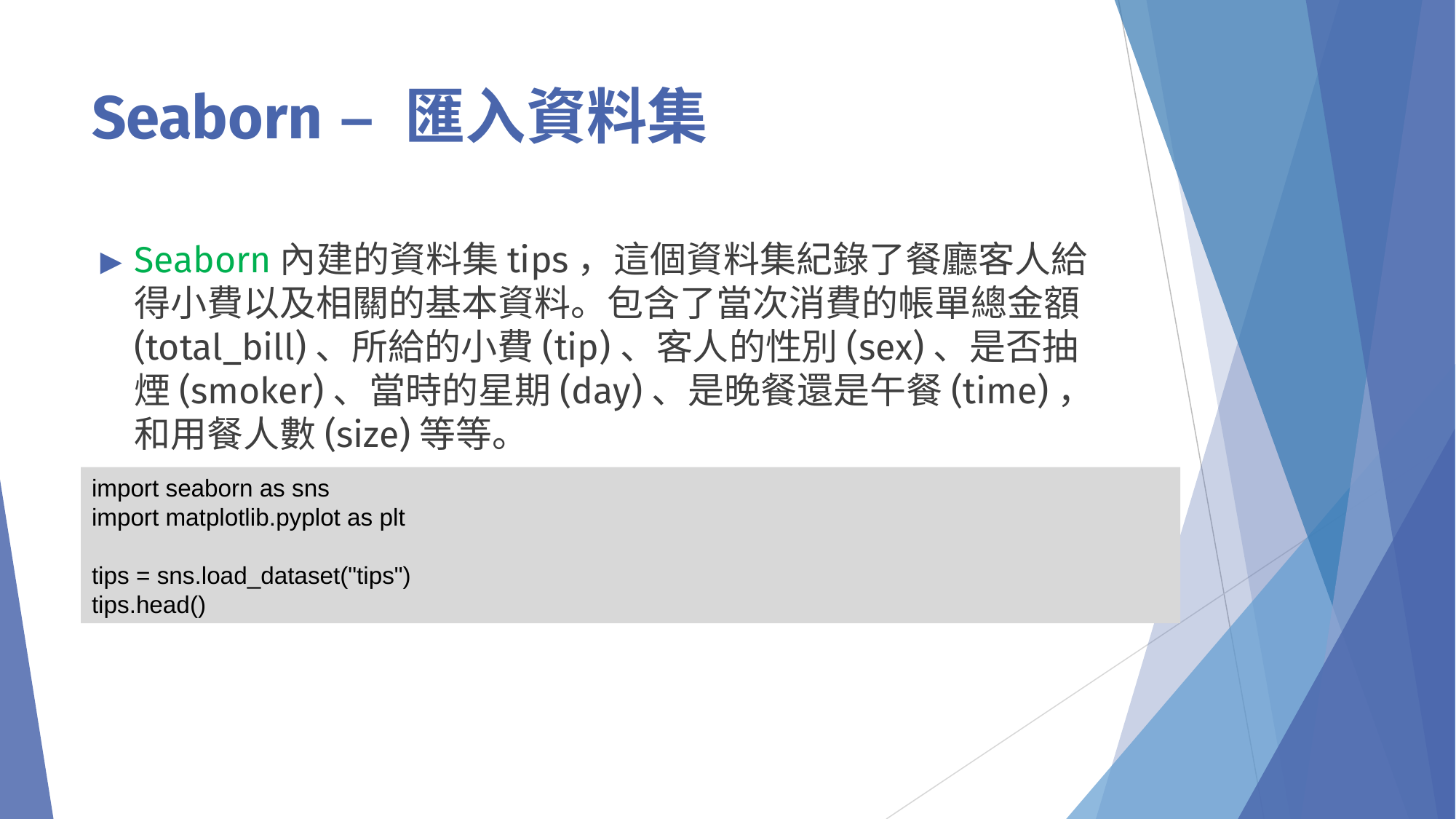

# Seaborn – 匯入資料集
Seaborn內建的資料集tips，這個資料集紀錄了餐廳客人給得小費以及相關的基本資料。包含了當次消費的帳單總金額(total_bill)、所給的小費(tip)、客人的性別(sex)、是否抽煙(smoker)、當時的星期(day)、是晚餐還是午餐(time)，和用餐人數(size)等等。
import seaborn as sns
import matplotlib.pyplot as plt

tips = sns.load_dataset("tips")
tips.head()